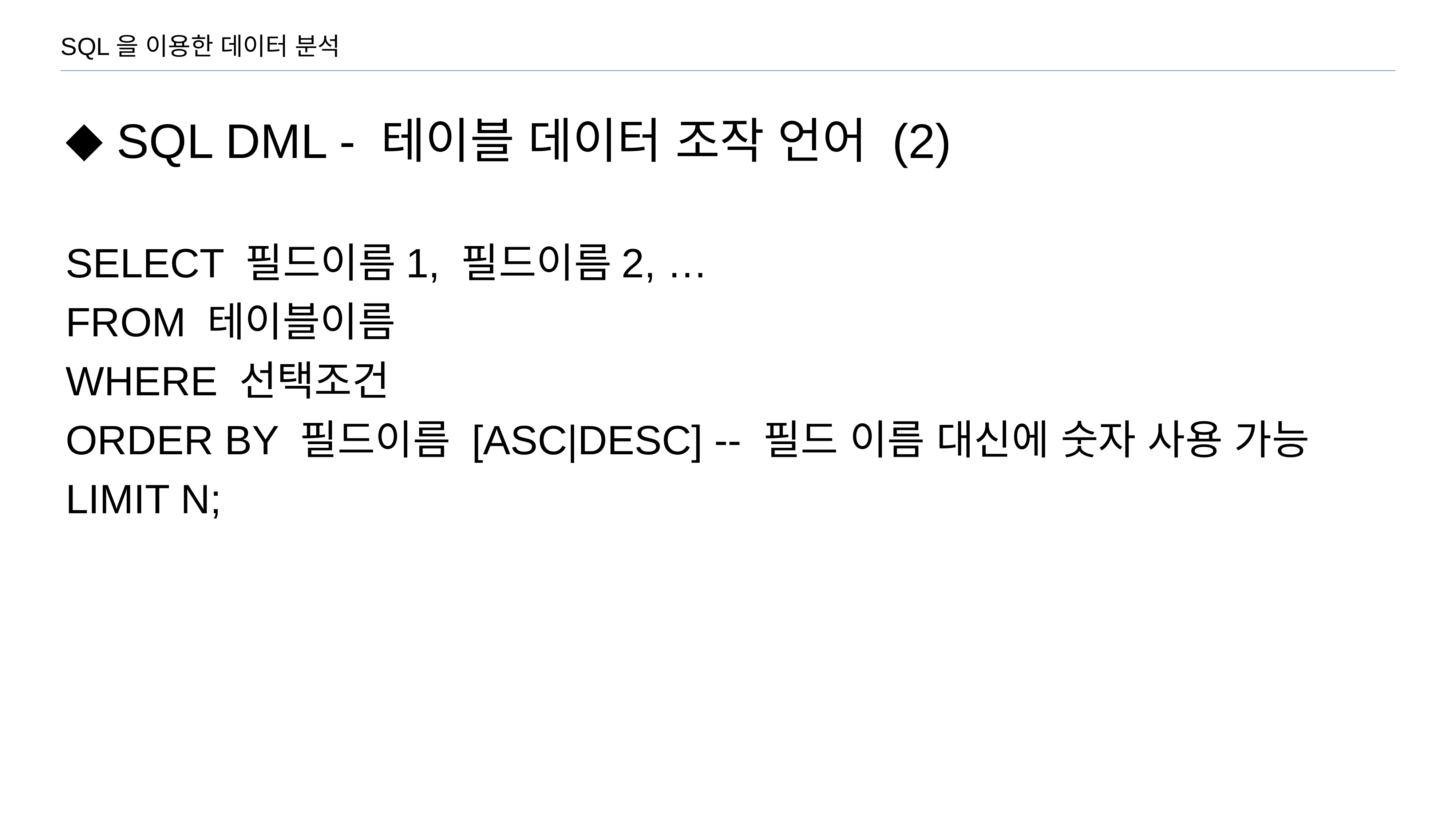

SQL을 이용한 데이터 분석
SQL DML - 테이블 데이터 조작 언어 (2)

SELECT 필드이름1, 필드이름2, …
FROM 테이블이름
WHERE 선택조건
ORDER BY 필드이름 [ASC|DESC] -- 필드 이름 대신에 숫자 사용 가능
LIMIT N;